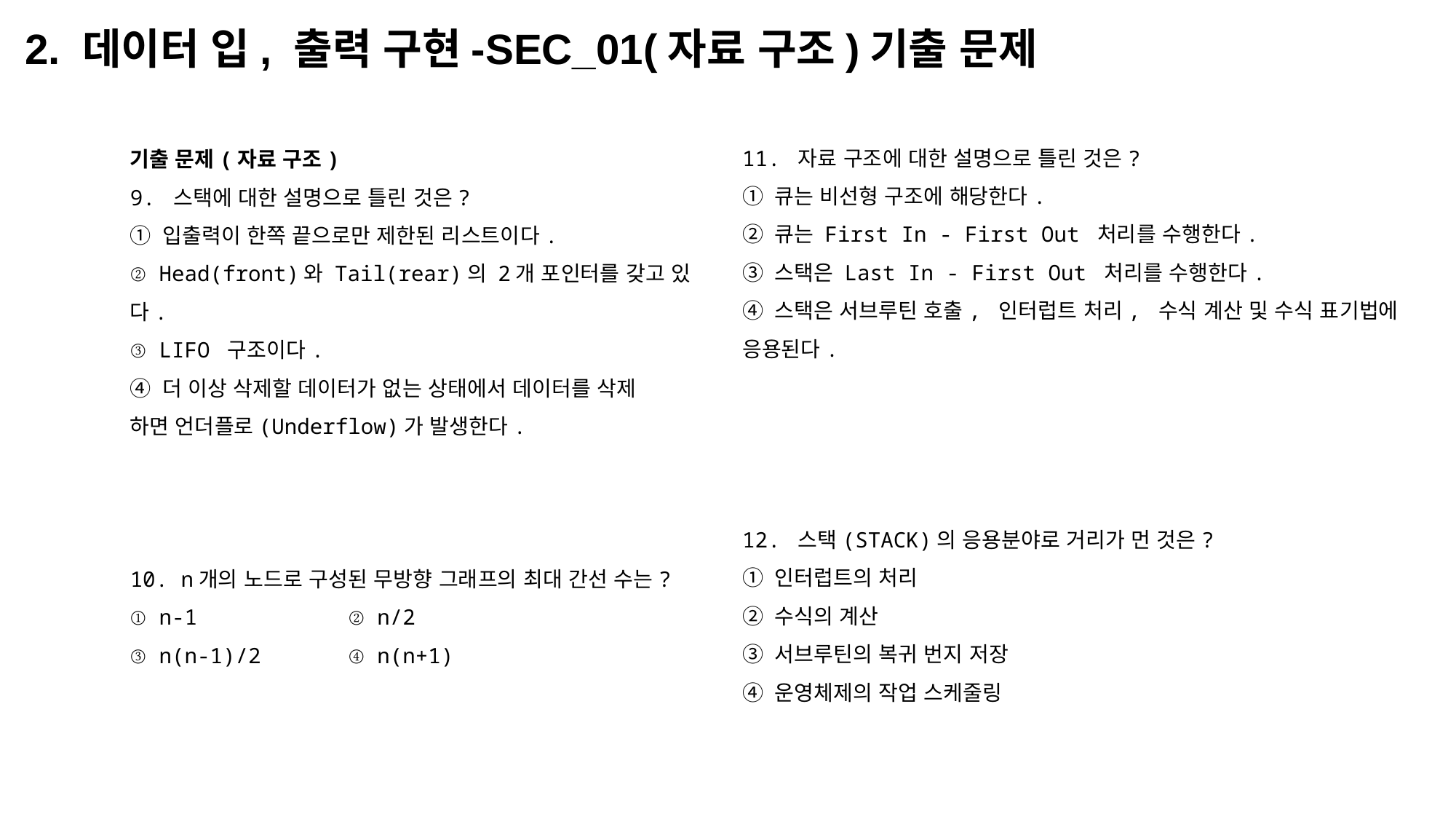

# 2. 데이터 입, 출력 구현-SEC_01(자료 구조)기출 문제
11. 자료 구조에 대한 설명으로 틀린 것은?
① 큐는 비선형 구조에 해당한다.
② 큐는 First In - First Out 처리를 수행한다.
③ 스택은 Last In - First Out 처리를 수행한다.
④ 스택은 서브루틴 호출, 인터럽트 처리, 수식 계산 및 수식 표기법에 응용된다.

12. 스택(STACK)의 응용분야로 거리가 먼 것은?
① 인터럽트의 처리
② 수식의 계산
③ 서브루틴의 복귀 번지 저장
④ 운영체제의 작업 스케줄링
기출 문제(자료 구조)
9. 스택에 대한 설명으로 틀린 것은?
① 입출력이 한쪽 끝으로만 제한된 리스트이다.
② Head(front)와 Tail(rear)의 2개 포인터를 갖고 있다.
③ LIFO 구조이다.
④ 더 이상 삭제할 데이터가 없는 상태에서 데이터를 삭제
하면 언더플로(Underflow)가 발생한다.

10. n개의 노드로 구성된 무방향 그래프의 최대 간선 수는?
① n-1		② n/2
③ n(n-1)/2	④ n(n+1)